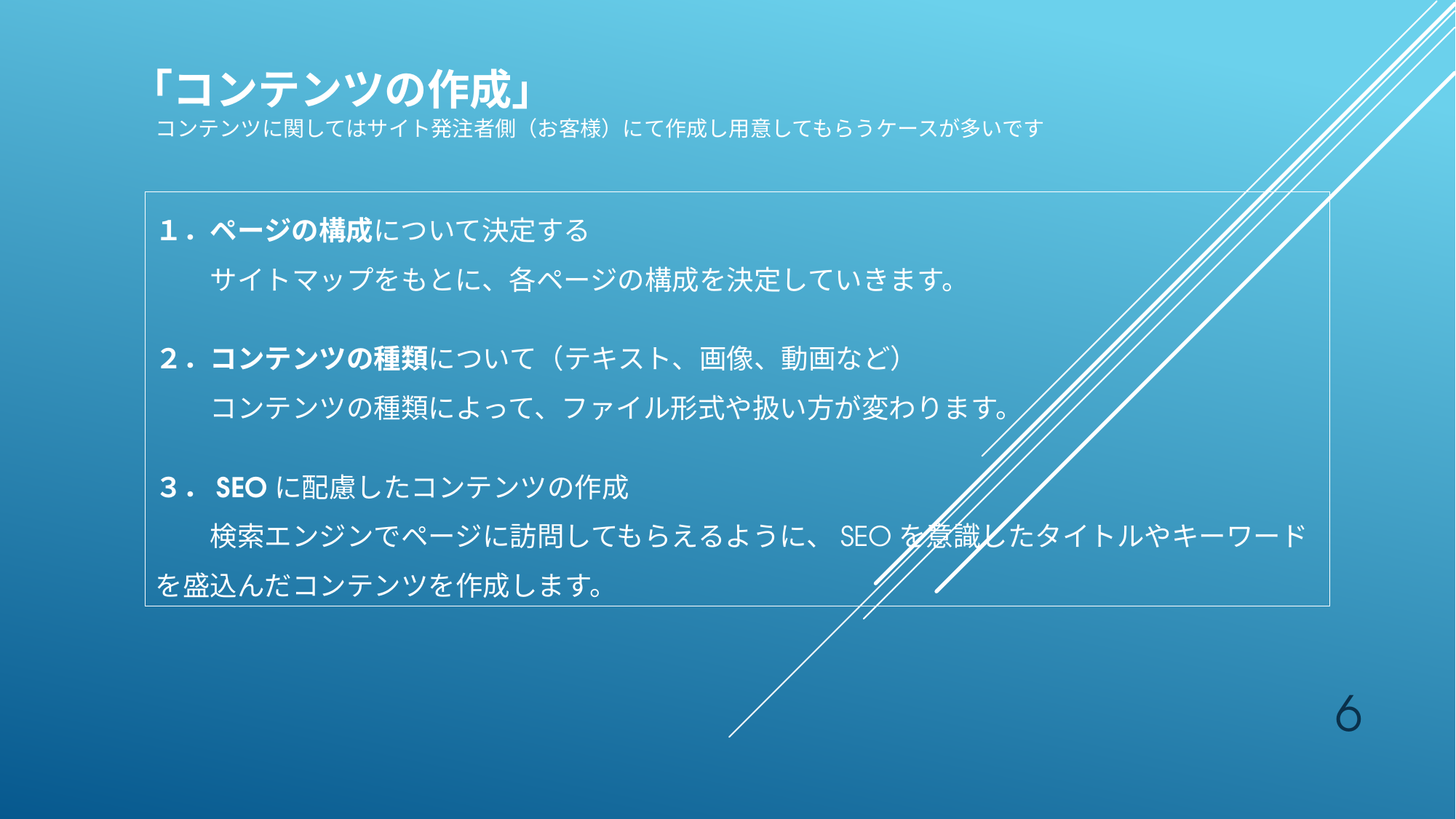

「コンテンツの作成」
コンテンツに関してはサイト発注者側（お客様）にて作成し用意してもらうケースが多いです
１．ページの構成について決定する
　　サイトマップをもとに、各ページの構成を決定していきます。

２．コンテンツの種類について（テキスト、画像、動画など）
　　コンテンツの種類によって、ファイル形式や扱い方が変わります。

３．SEOに配慮したコンテンツの作成
　　検索エンジンでページに訪問してもらえるように、SEOを意識したタイトルやキーワードを盛込んだコンテンツを作成します。
6